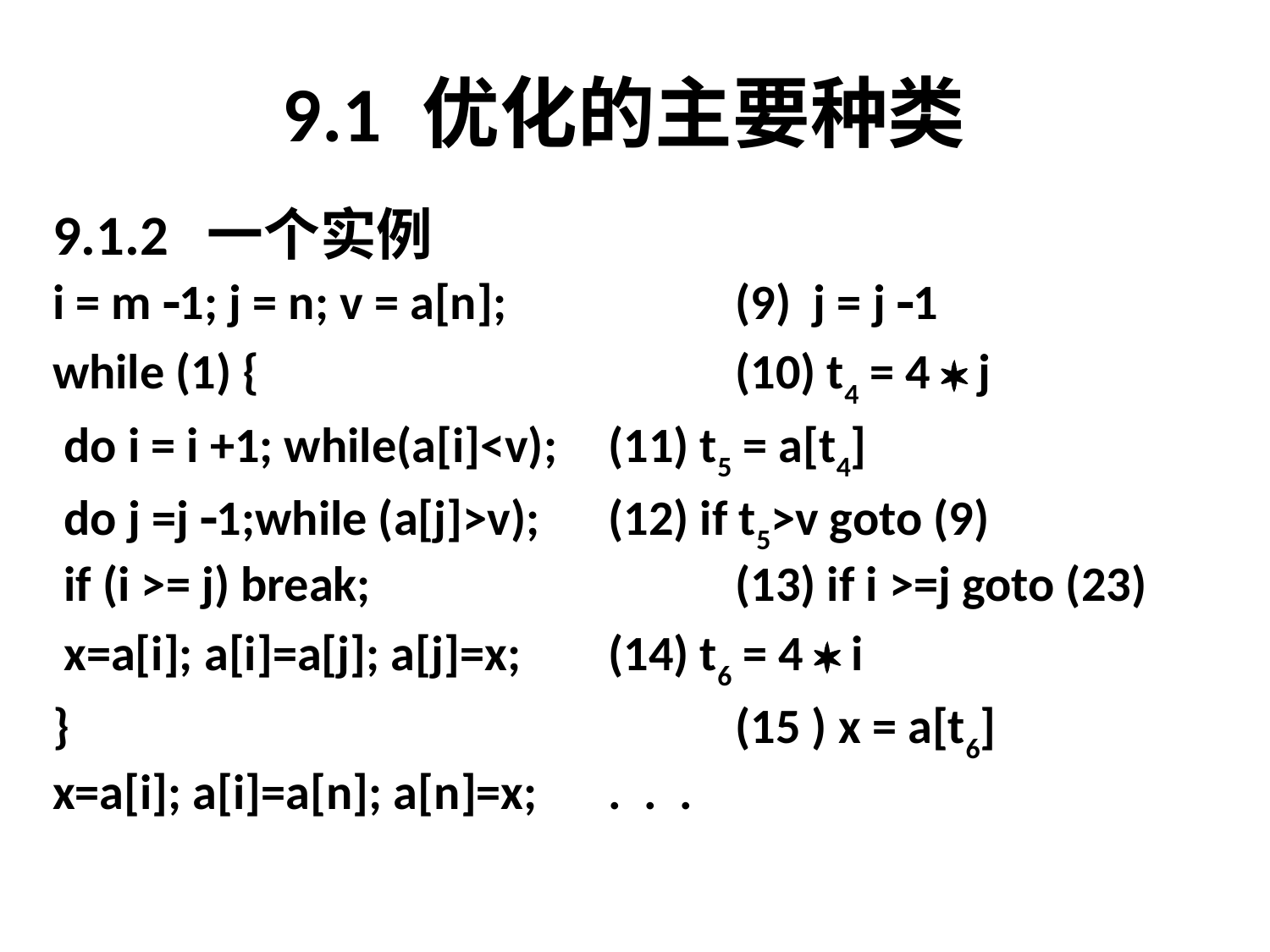

# 9.1 优化的主要种类
9.1.2  一个实例
i = m −1; j = n; v = a[n];		(9)  j = j −1
while (1) {				(10) t4 = 4 ∗ j
 do i = i +1; while(a[i]<v);	(11) t5 = a[t4]
 do j =j −1;while (a[j]>v);	(12) if t5>v goto (9)
 if (i >= j) break;			(13) if i >=j goto (23)
 x=a[i]; a[i]=a[j]; a[j]=x;	(14) t6 = 4 ∗ i
}						(15 ) x = a[t6]
x=a[i]; a[i]=a[n]; a[n]=x;	.  .  .